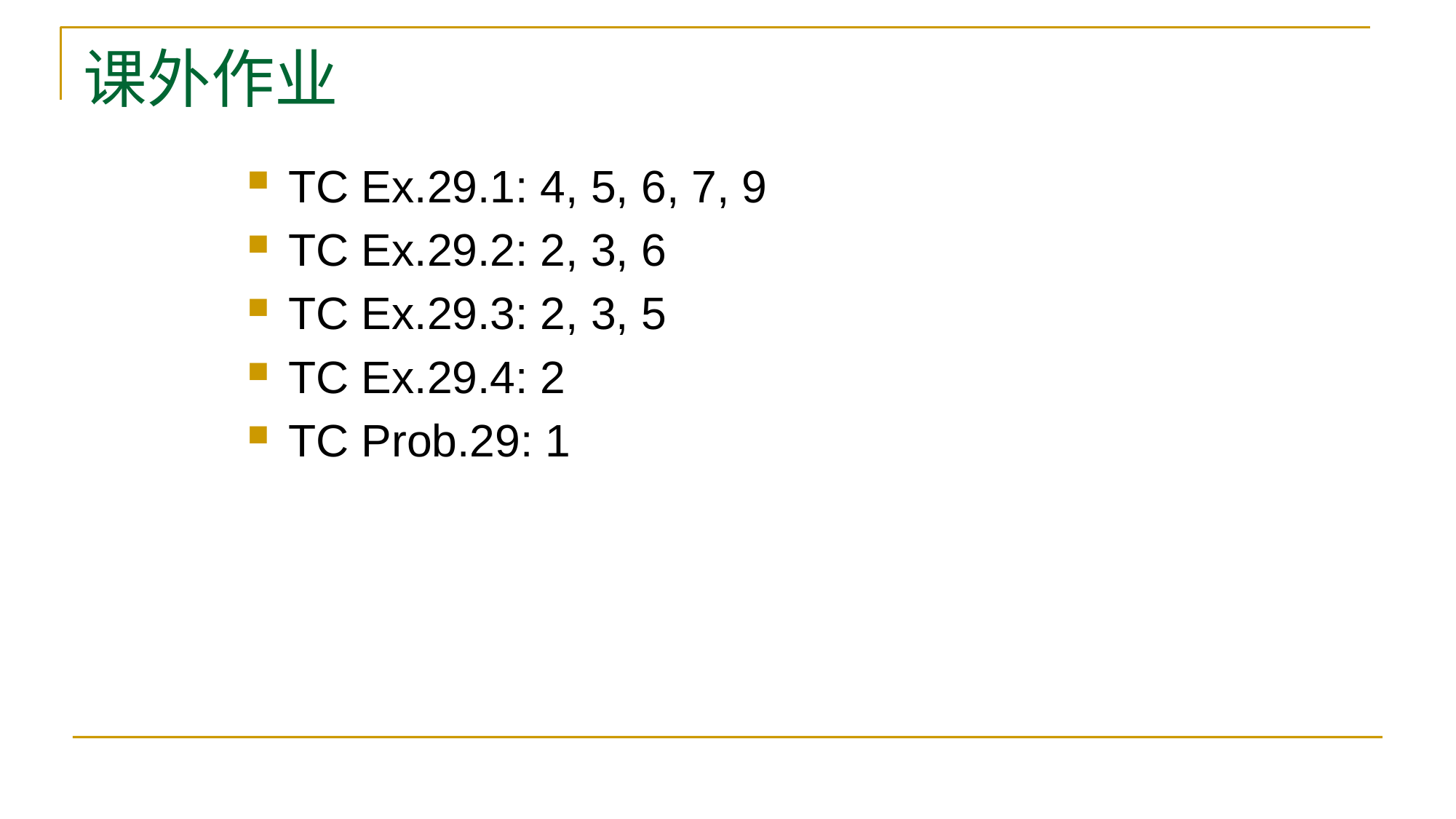

# 课外作业
TC Ex.29.1: 4, 5, 6, 7, 9
TC Ex.29.2: 2, 3, 6
TC Ex.29.3: 2, 3, 5
TC Ex.29.4: 2
TC Prob.29: 1